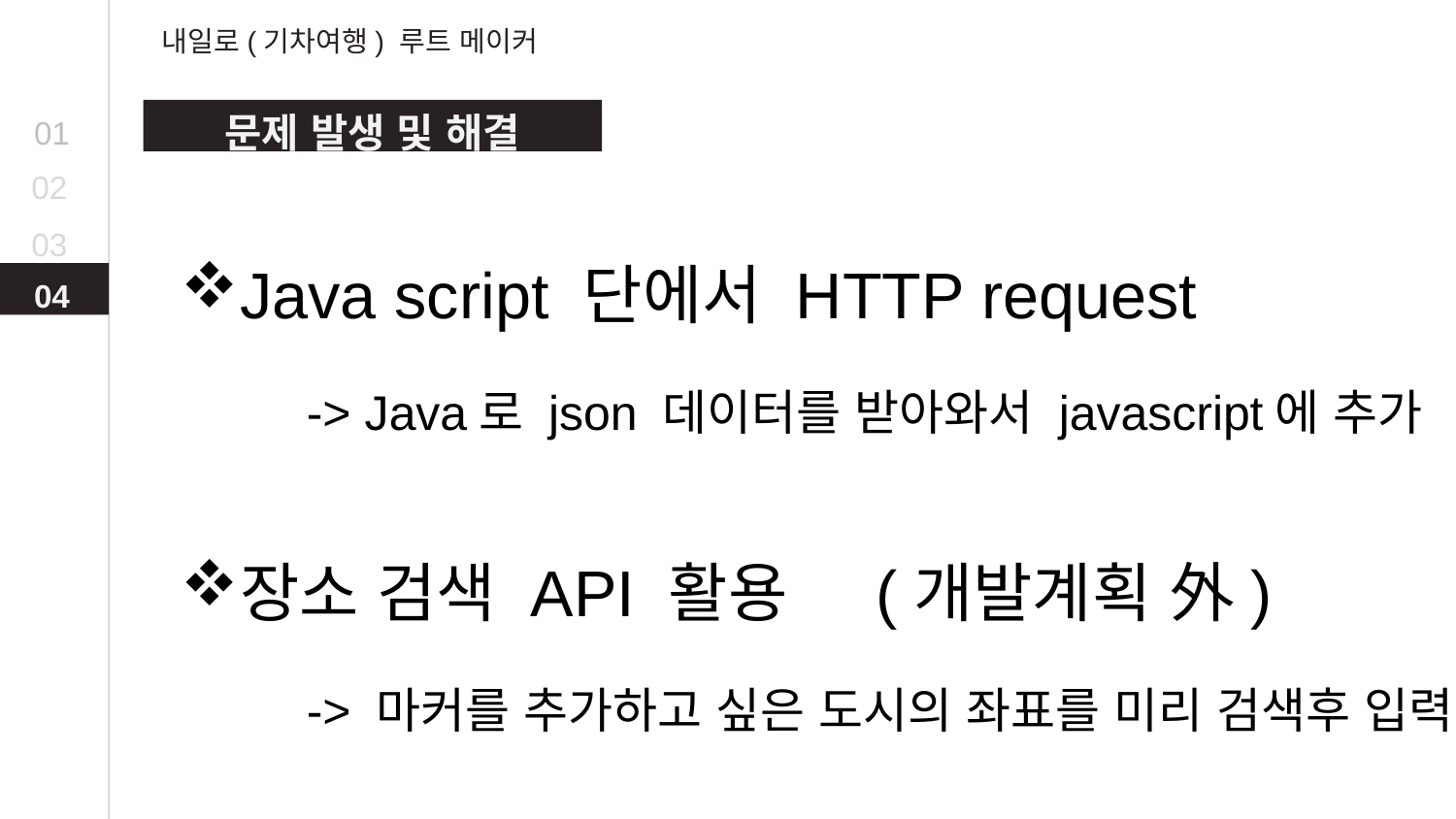

내일로(기차여행) 루트 메이커
문제 발생 및 해결

01
02
Java script 단에서 HTTP request

장소 검색 API 활용    (개발계획 外)
03

04
04
-> Java로 json 데이터를 받아와서 javascript에 추가
-> 마커를 추가하고 싶은 도시의 좌표를 미리 검색후 입력